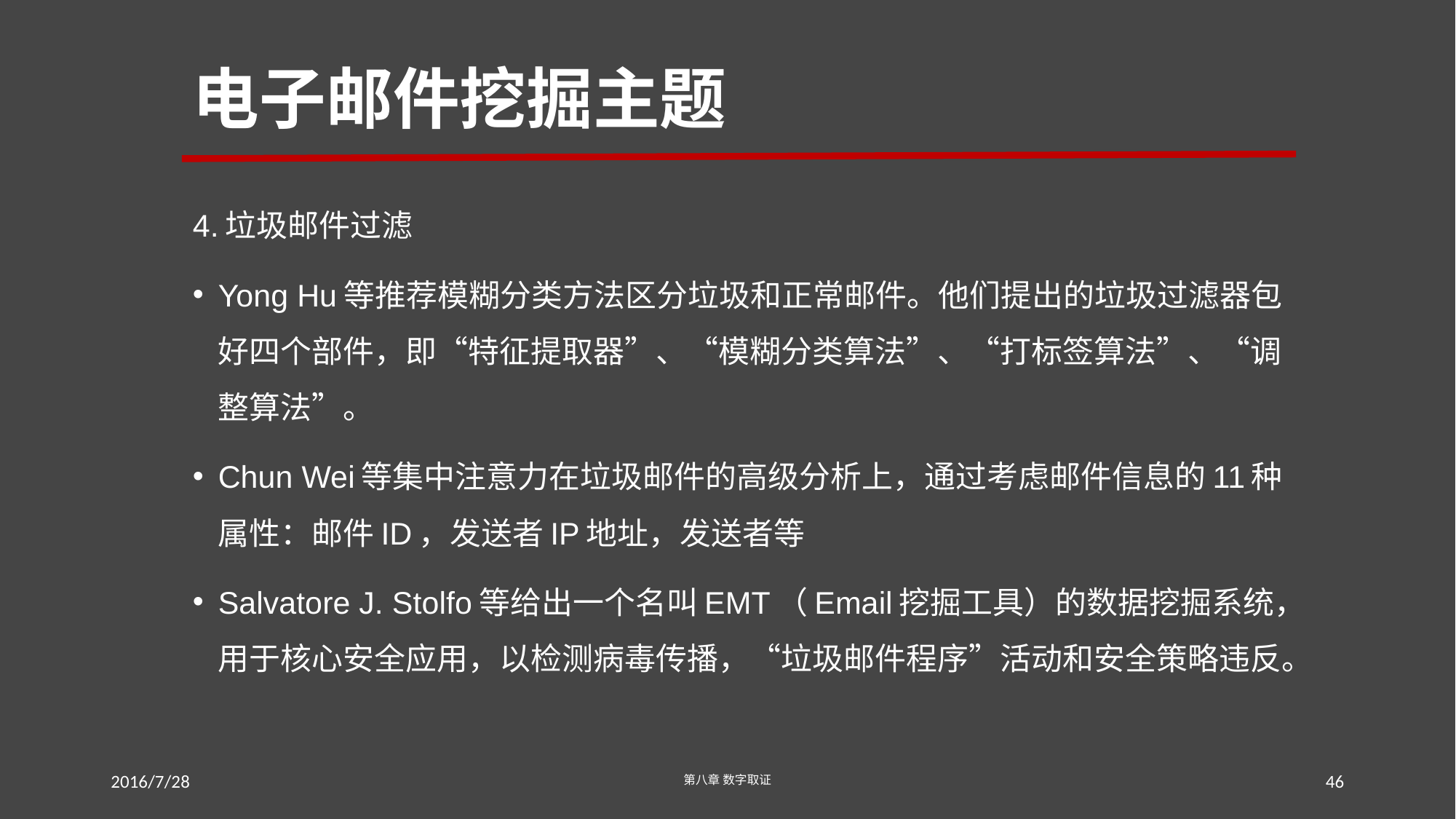

# 电子邮件挖掘主题
4.垃圾邮件过滤
Yong Hu等推荐模糊分类方法区分垃圾和正常邮件。他们提出的垃圾过滤器包好四个部件，即“特征提取器”、“模糊分类算法”、“打标签算法”、“调整算法”。
Chun Wei等集中注意力在垃圾邮件的高级分析上，通过考虑邮件信息的11种属性：邮件ID，发送者IP地址，发送者等
Salvatore J. Stolfo等给出一个名叫EMT（Email挖掘工具）的数据挖掘系统，用于核心安全应用，以检测病毒传播，“垃圾邮件程序”活动和安全策略违反。
2016/7/28
第八章 数字取证
46